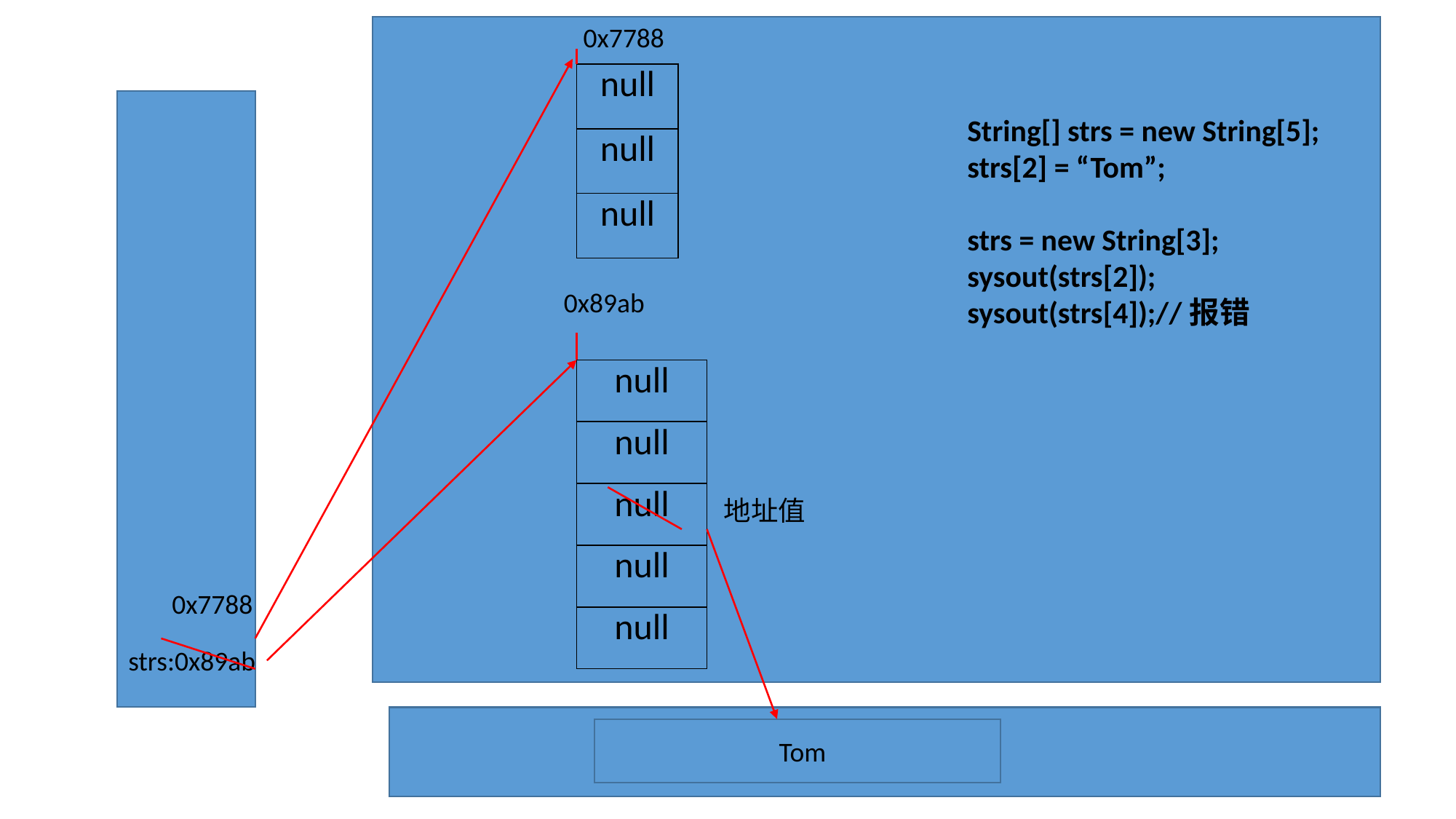

0x7788

| null |
| --- |
| null |
| null |

String[] strs = new String[5];
strs[2] = “Tom”;

strs = new String[3];
sysout(strs[2]);
sysout(strs[4]);//报错
0x89ab
| null |
| --- |
| null |
| null |
| null |
| null |
地址值
0x7788
strs:0x89ab

Tom